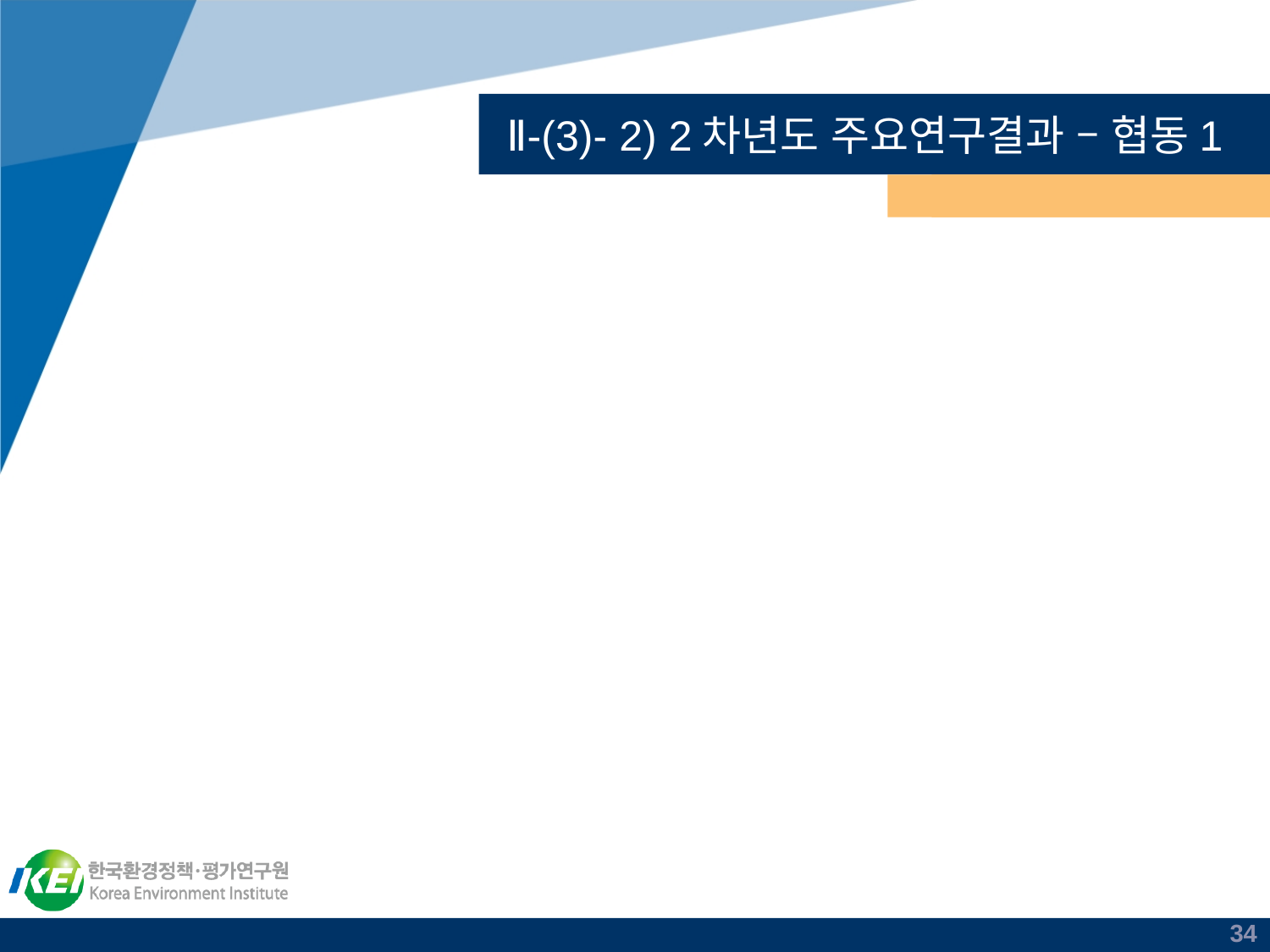

# Ⅱ-(3)- 2) 2차년도 주요연구결과 – 협동1

34